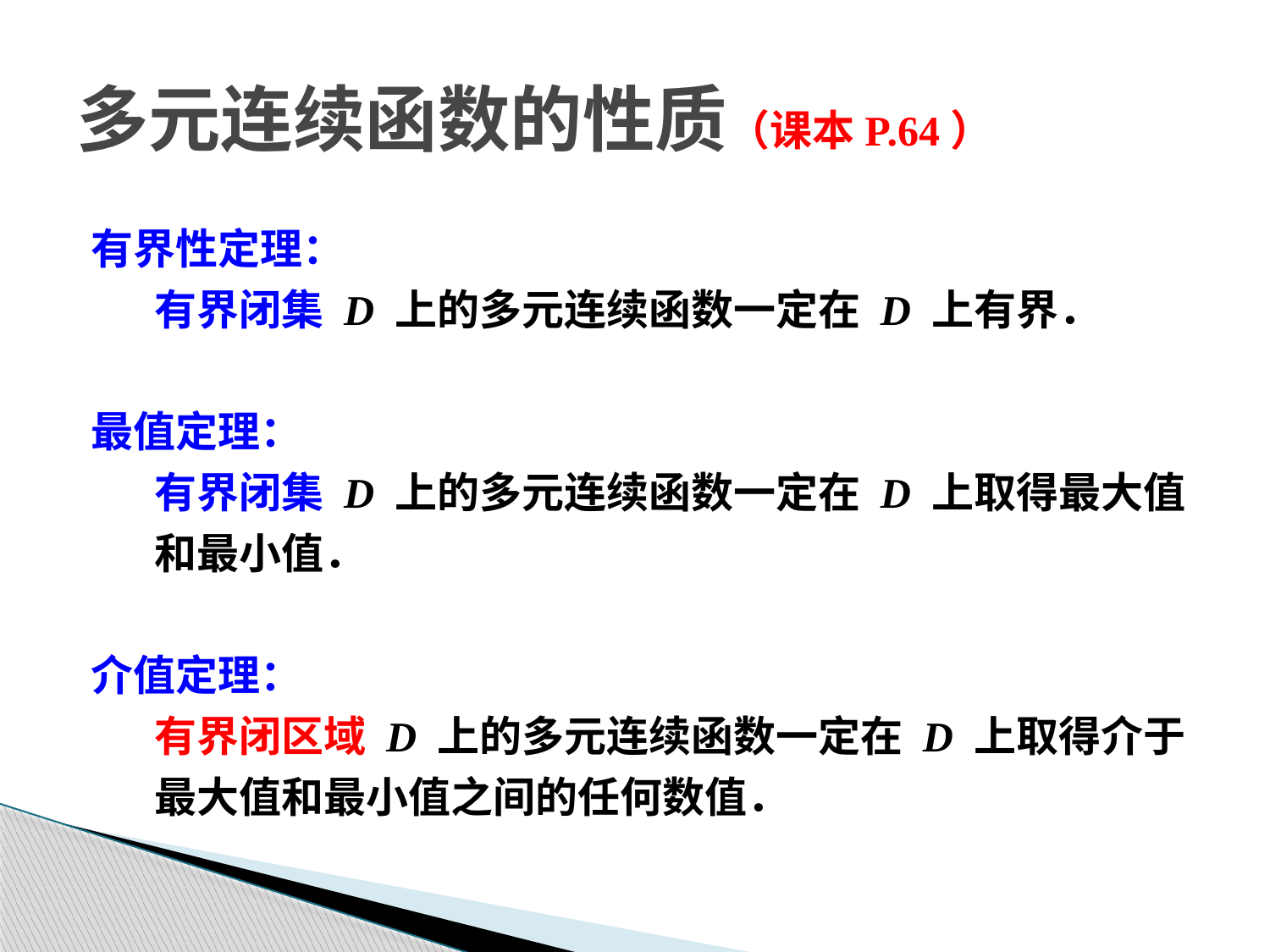

# 多元连续函数的性质（课本P.64）
有界性定理：
	有界闭集 D 上的多元连续函数一定在 D 上有界．

最值定理：
	有界闭集 D 上的多元连续函数一定在 D 上取得最大值和最小值．

介值定理：
	有界闭区域 D 上的多元连续函数一定在 D 上取得介于最大值和最小值之间的任何数值．